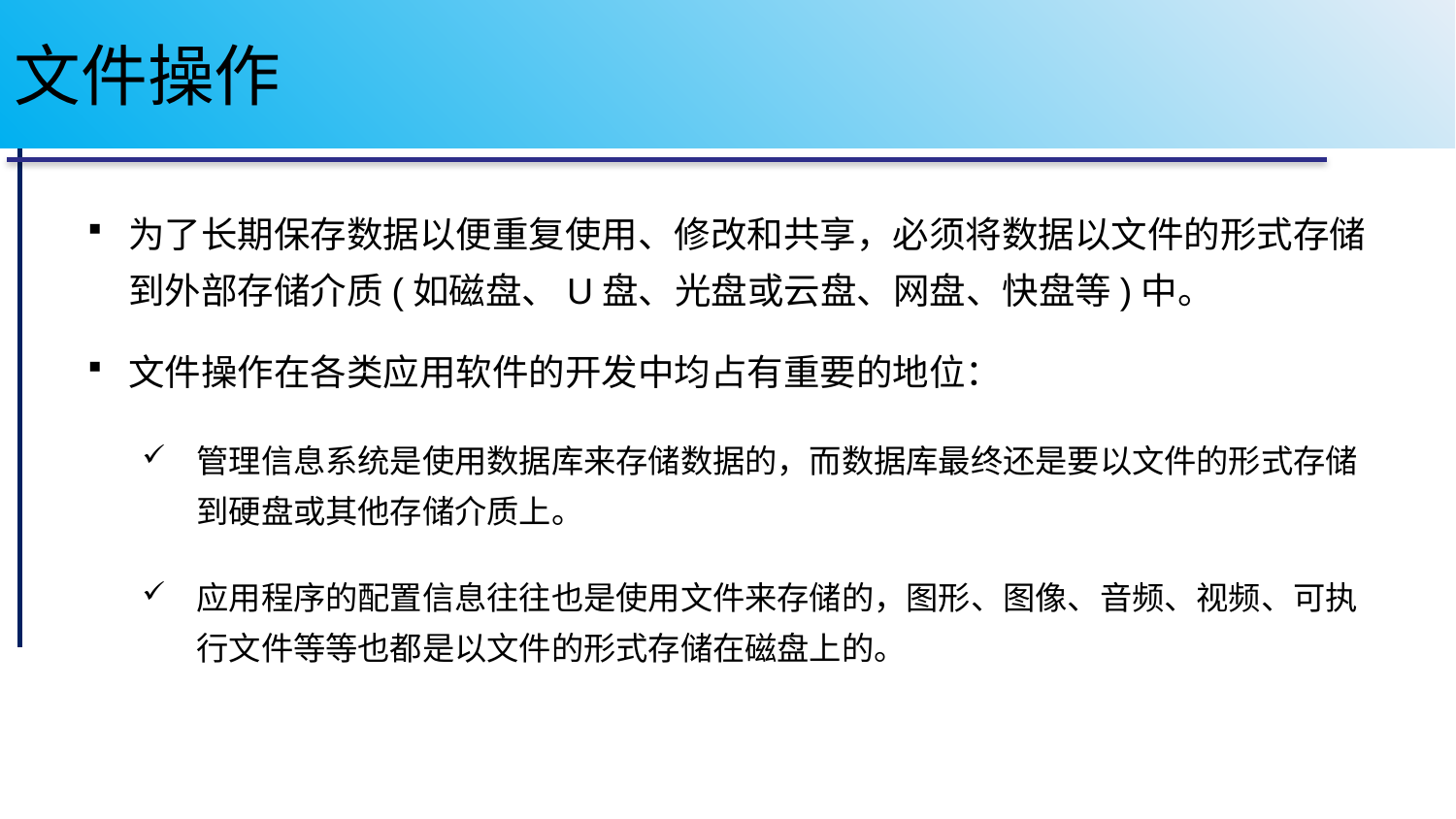

# 文件操作
为了长期保存数据以便重复使用、修改和共享，必须将数据以文件的形式存储到外部存储介质(如磁盘、U盘、光盘或云盘、网盘、快盘等)中。
文件操作在各类应用软件的开发中均占有重要的地位：
管理信息系统是使用数据库来存储数据的，而数据库最终还是要以文件的形式存储到硬盘或其他存储介质上。
应用程序的配置信息往往也是使用文件来存储的，图形、图像、音频、视频、可执行文件等等也都是以文件的形式存储在磁盘上的。